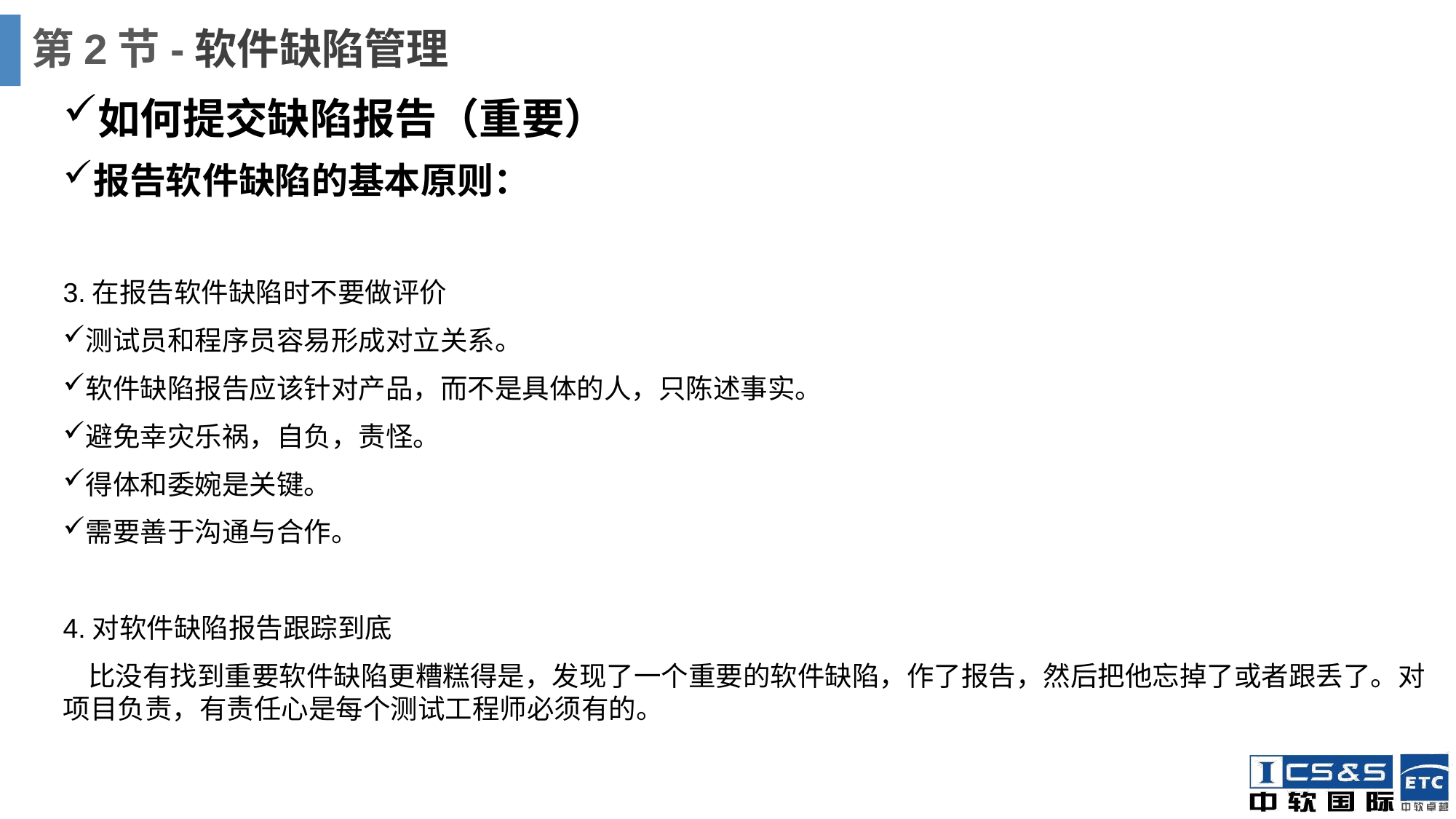

# 第2节-软件缺陷管理
如何提交缺陷报告（重要）
报告软件缺陷的基本原则：

3.在报告软件缺陷时不要做评价
测试员和程序员容易形成对立关系。
软件缺陷报告应该针对产品，而不是具体的人，只陈述事实。
避免幸灾乐祸，自负，责怪。
得体和委婉是关键。
需要善于沟通与合作。

4.对软件缺陷报告跟踪到底
   比没有找到重要软件缺陷更糟糕得是，发现了一个重要的软件缺陷，作了报告，然后把他忘掉了或者跟丢了。对项目负责，有责任心是每个测试工程师必须有的。